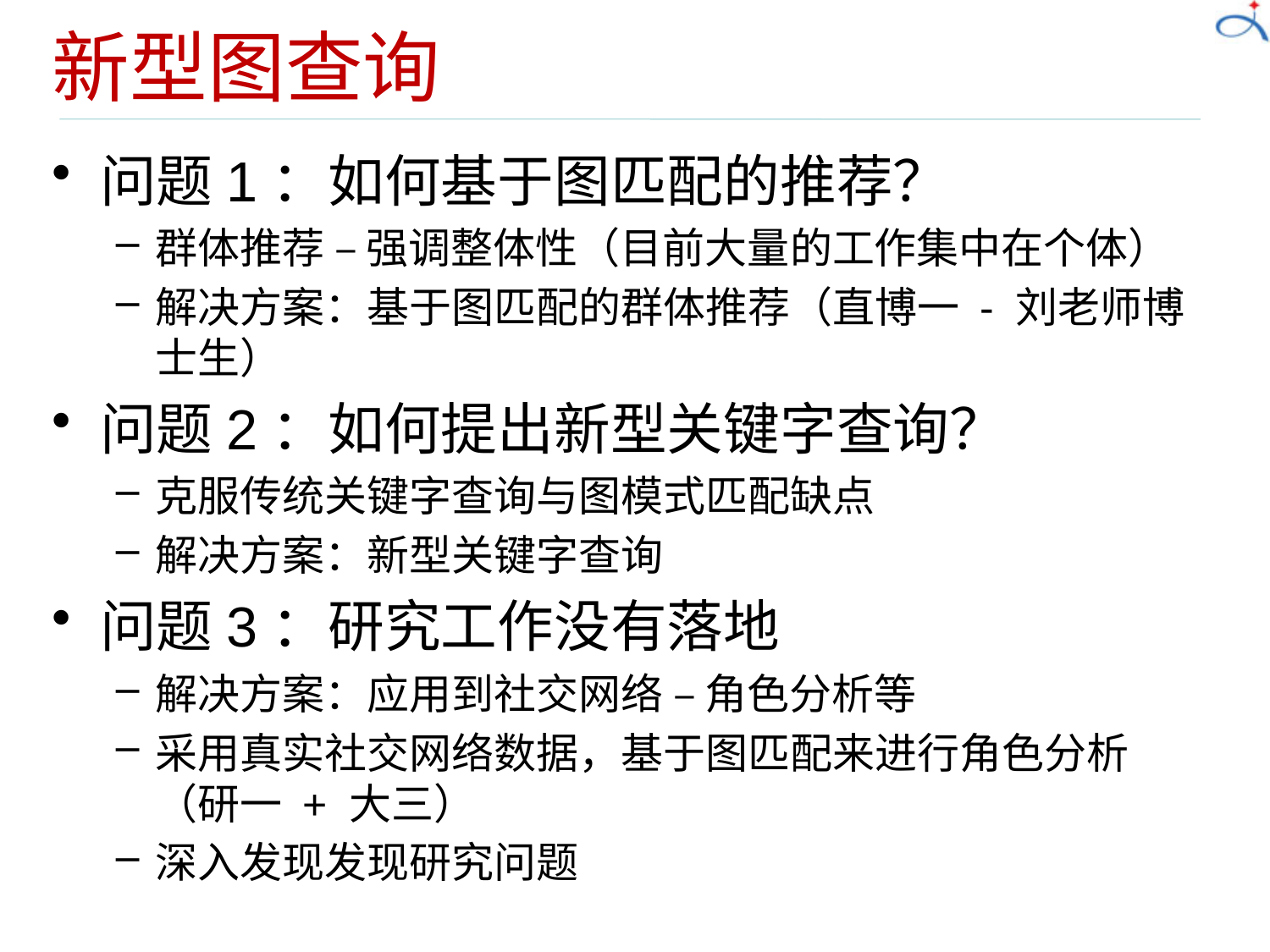

# 新型图查询
问题1：如何基于图匹配的推荐？
群体推荐 – 强调整体性（目前大量的工作集中在个体）
解决方案：基于图匹配的群体推荐（直博一 - 刘老师博士生）
问题2：如何提出新型关键字查询？
克服传统关键字查询与图模式匹配缺点
解决方案：新型关键字查询
问题3：研究工作没有落地
解决方案：应用到社交网络 – 角色分析等
采用真实社交网络数据，基于图匹配来进行角色分析（研一 + 大三）
深入发现发现研究问题